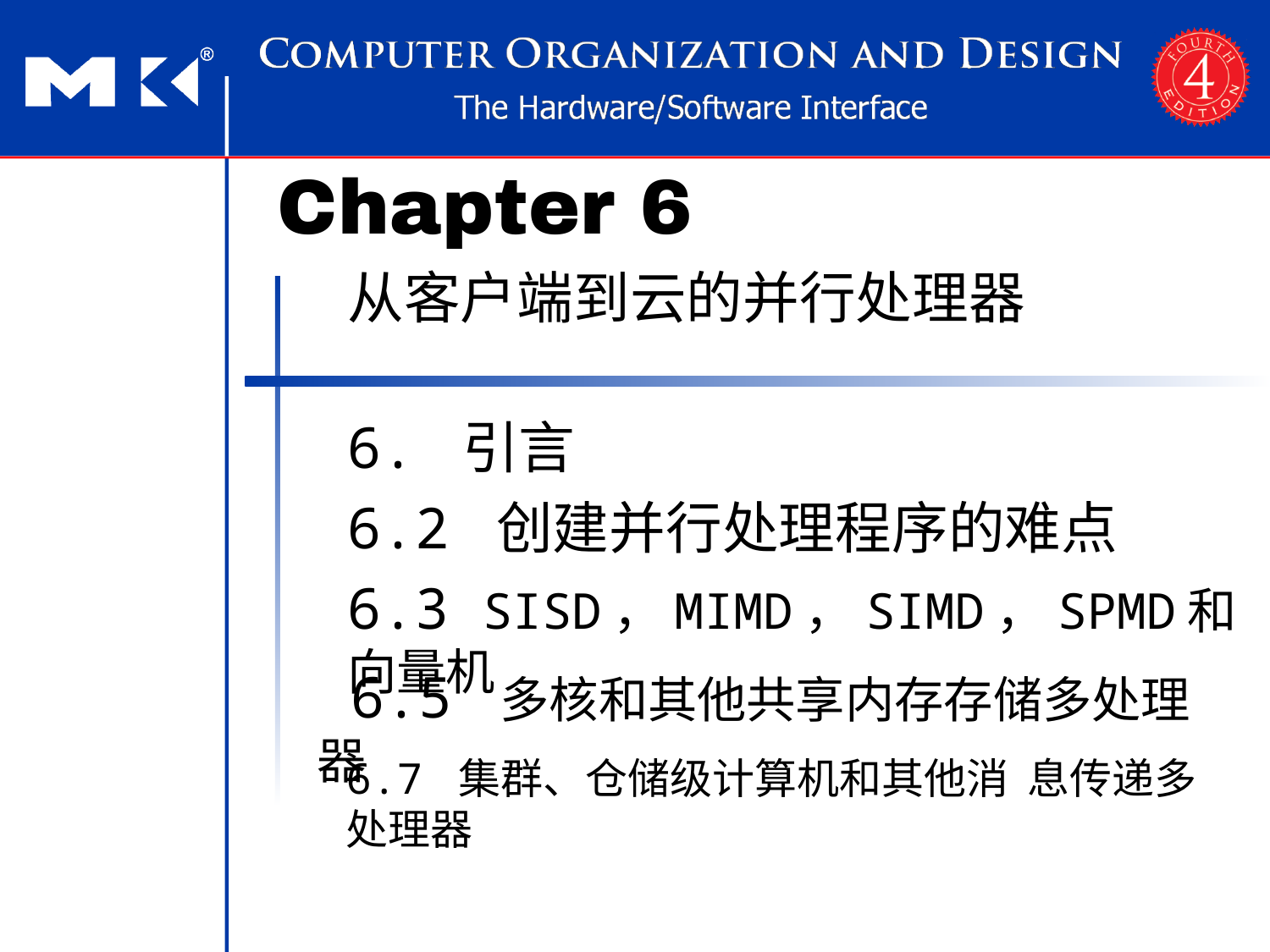

Chapter 6
从客户端到云的并行处理器
6. 引言
6.2 创建并行处理程序的难点
6.3 SISD，MIMD，SIMD，SPMD和向量机
 6.5 多核和其他共享内存存储多处理器
6.7 集群、仓储级计算机和其他消  息传递多处理器